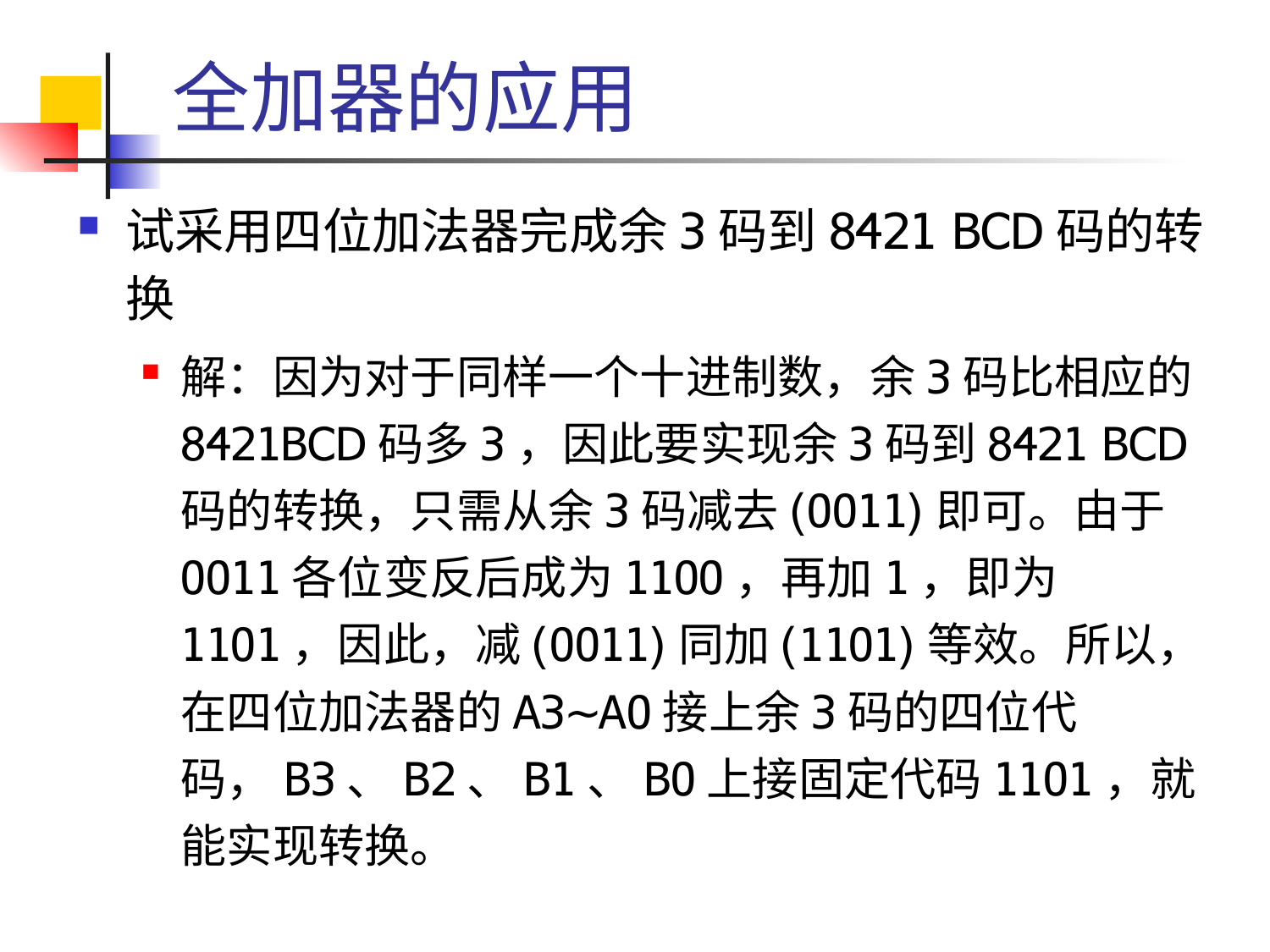

# 全加器的应用
试采用四位加法器完成余3码到8421 BCD码的转换
解：因为对于同样一个十进制数，余3码比相应的8421BCD码多3，因此要实现余3码到8421 BCD码的转换，只需从余3码减去(0011)即可。由于0011各位变反后成为1100，再加1，即为1101，因此，减(0011)同加(1101)等效。所以，在四位加法器的A3~A0接上余3码的四位代码，B3、B2、B1、B0上接固定代码1101，就能实现转换。